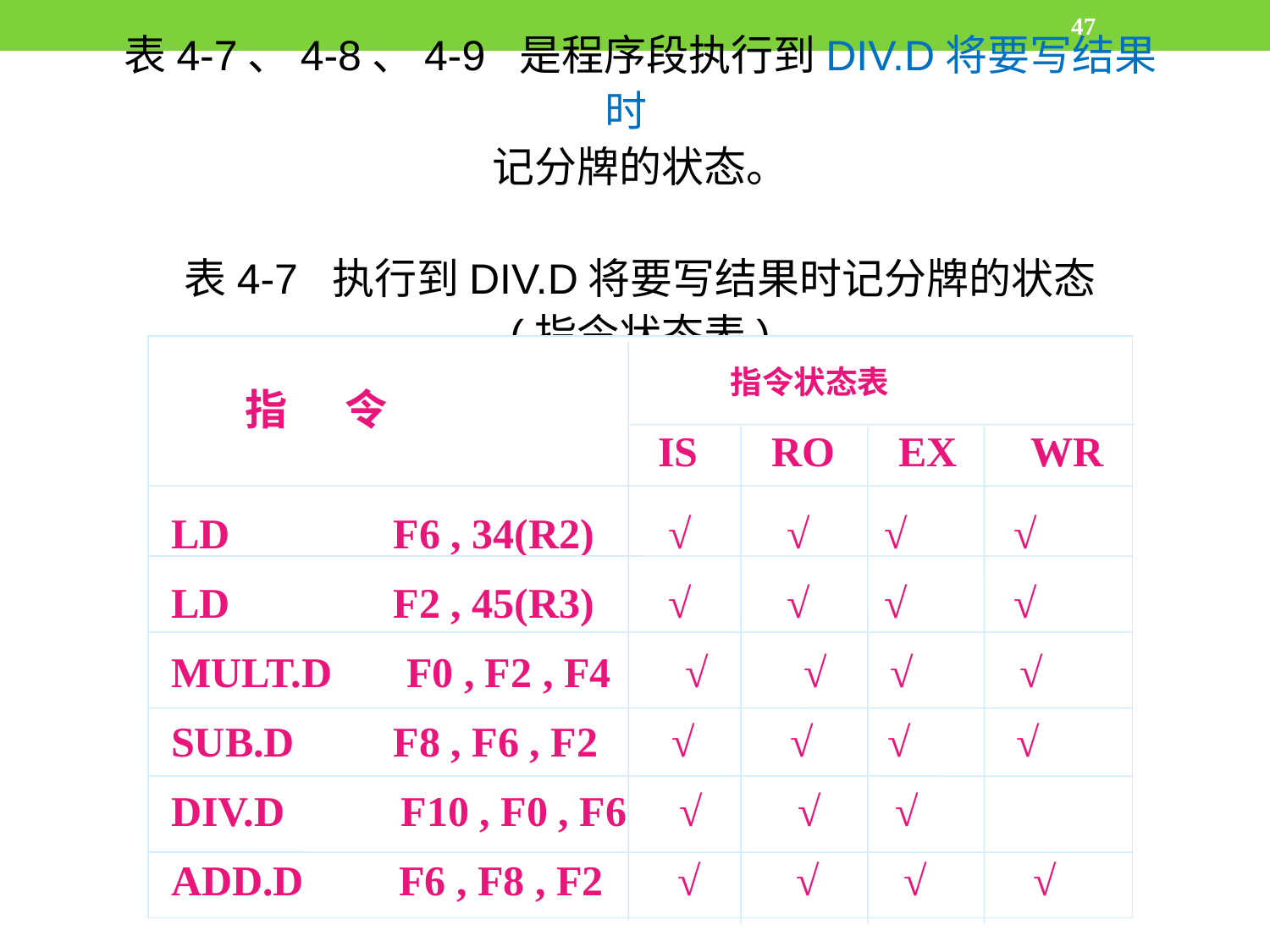

47
表4-7、4-8、4-9  是程序段执行到DIV.D将要写结果时
记分牌的状态。

表4-7  执行到DIV.D将要写结果时记分牌的状态
(指令状态表)

         指令状态表
IS       RO      EX       WR
指      令

LD	         F6 , 34(R2)       √         √       √          √
LD	         F2 , 45(R3)       √         √       √          √
MULT.D       F0 , F2 , F4       √         √      √          √
SUB.D	         F8 , F6 , F2       √         √       √          √
DIV.D           F10 , F0 , F6     √         √       √
ADD.D         F6 , F8 , F2       √         √        √          √